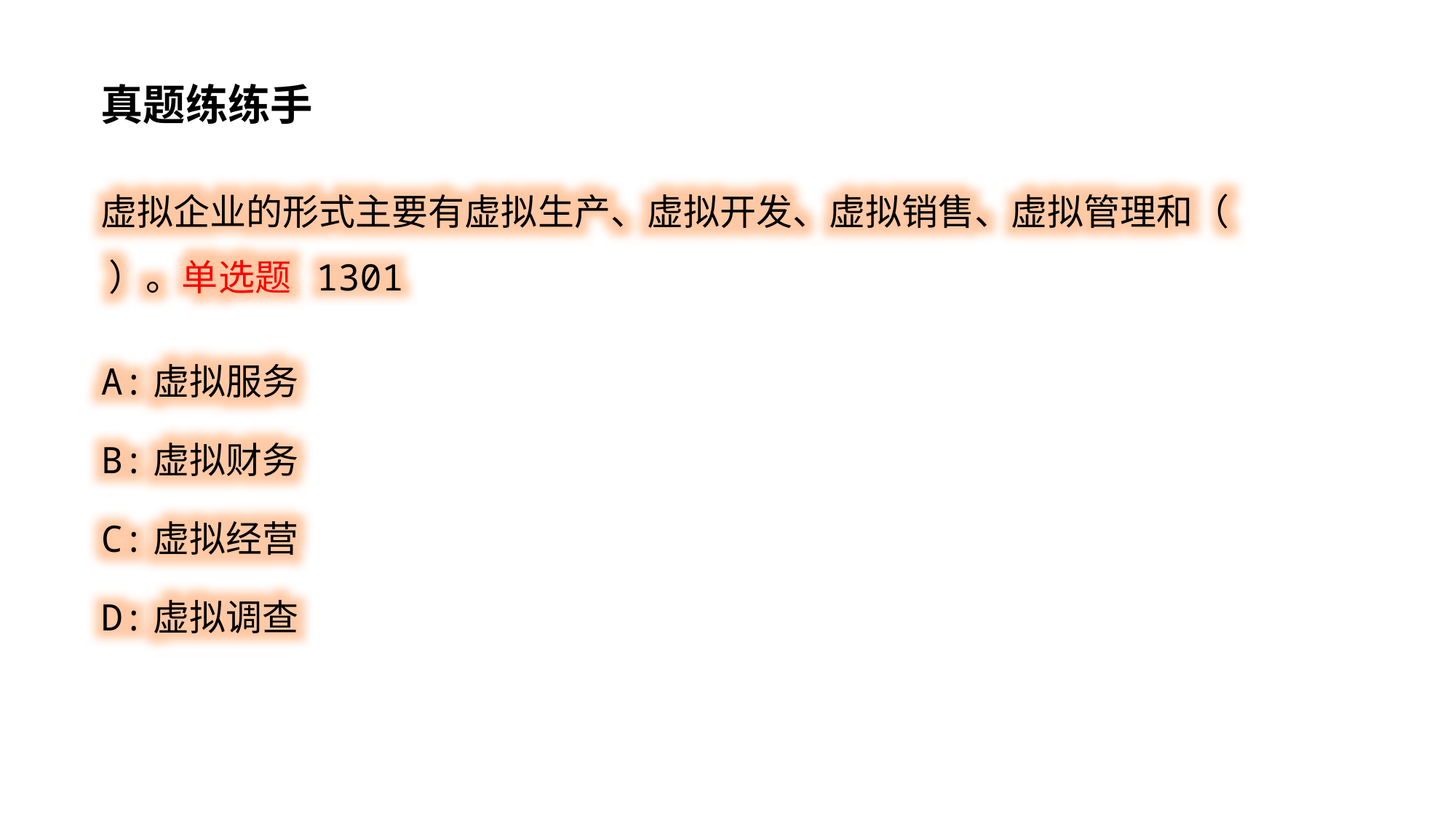

真题练练手
虚拟企业的形式主要有虚拟生产、虚拟开发、虚拟销售、虚拟管理和（        ）。单选题  1301

A:虚拟服务

B:虚拟财务

C:虚拟经营

D:虚拟调查